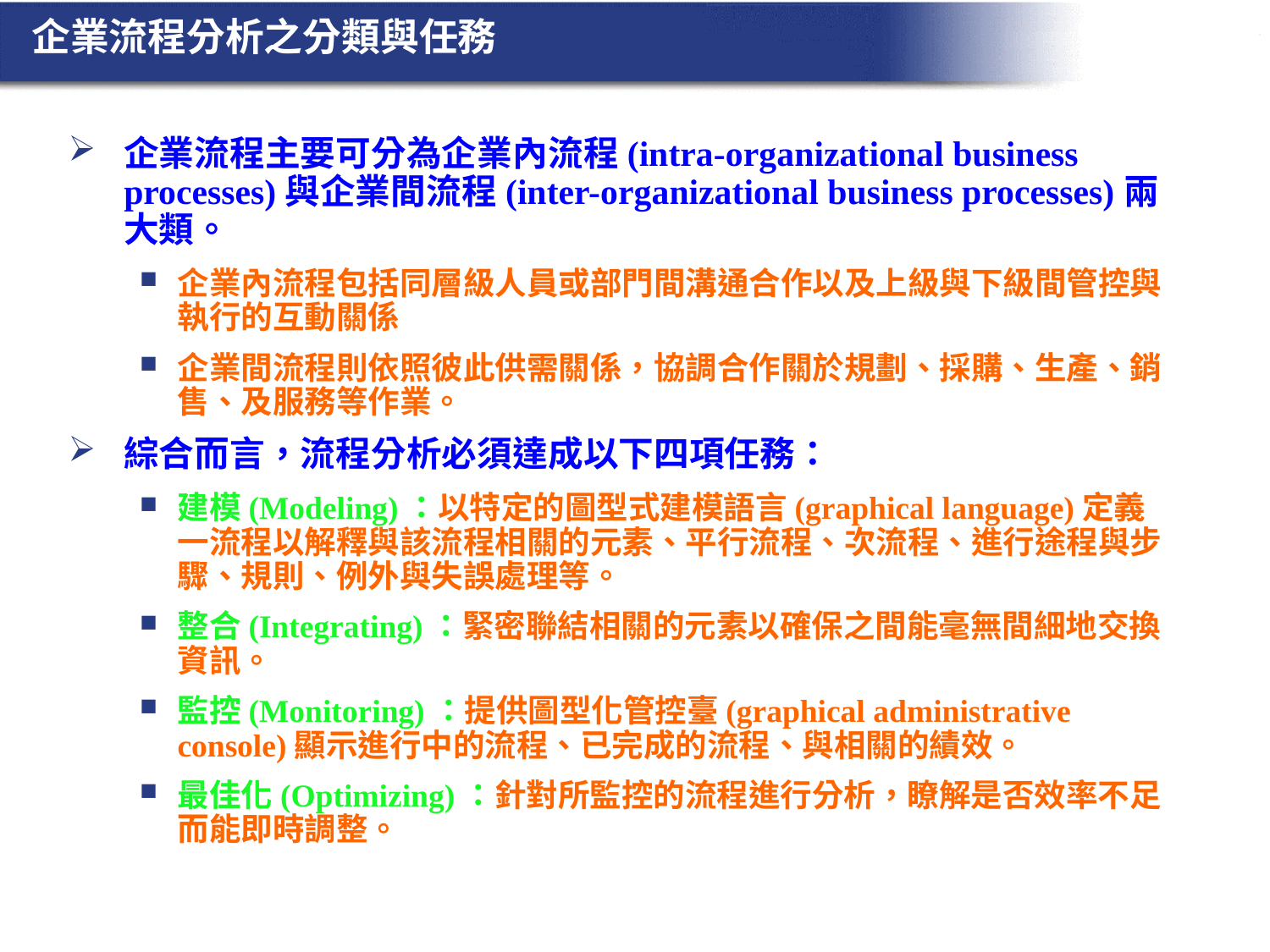

# 企業流程分析之分類與任務
企業流程主要可分為企業內流程(intra-organizational business processes)與企業間流程(inter-organizational business processes)兩大類。
企業內流程包括同層級人員或部門間溝通合作以及上級與下級間管控與執行的互動關係
企業間流程則依照彼此供需關係，協調合作關於規劃、採購、生產、銷售、及服務等作業。
綜合而言，流程分析必須達成以下四項任務：
建模(Modeling)：以特定的圖型式建模語言(graphical language)定義一流程以解釋與該流程相關的元素、平行流程、次流程、進行途程與步驟、規則、例外與失誤處理等。
整合(Integrating)：緊密聯結相關的元素以確保之間能毫無間細地交換資訊。
監控(Monitoring)：提供圖型化管控臺(graphical administrative console)顯示進行中的流程、已完成的流程、與相關的績效。
最佳化(Optimizing)：針對所監控的流程進行分析，瞭解是否效率不足而能即時調整。